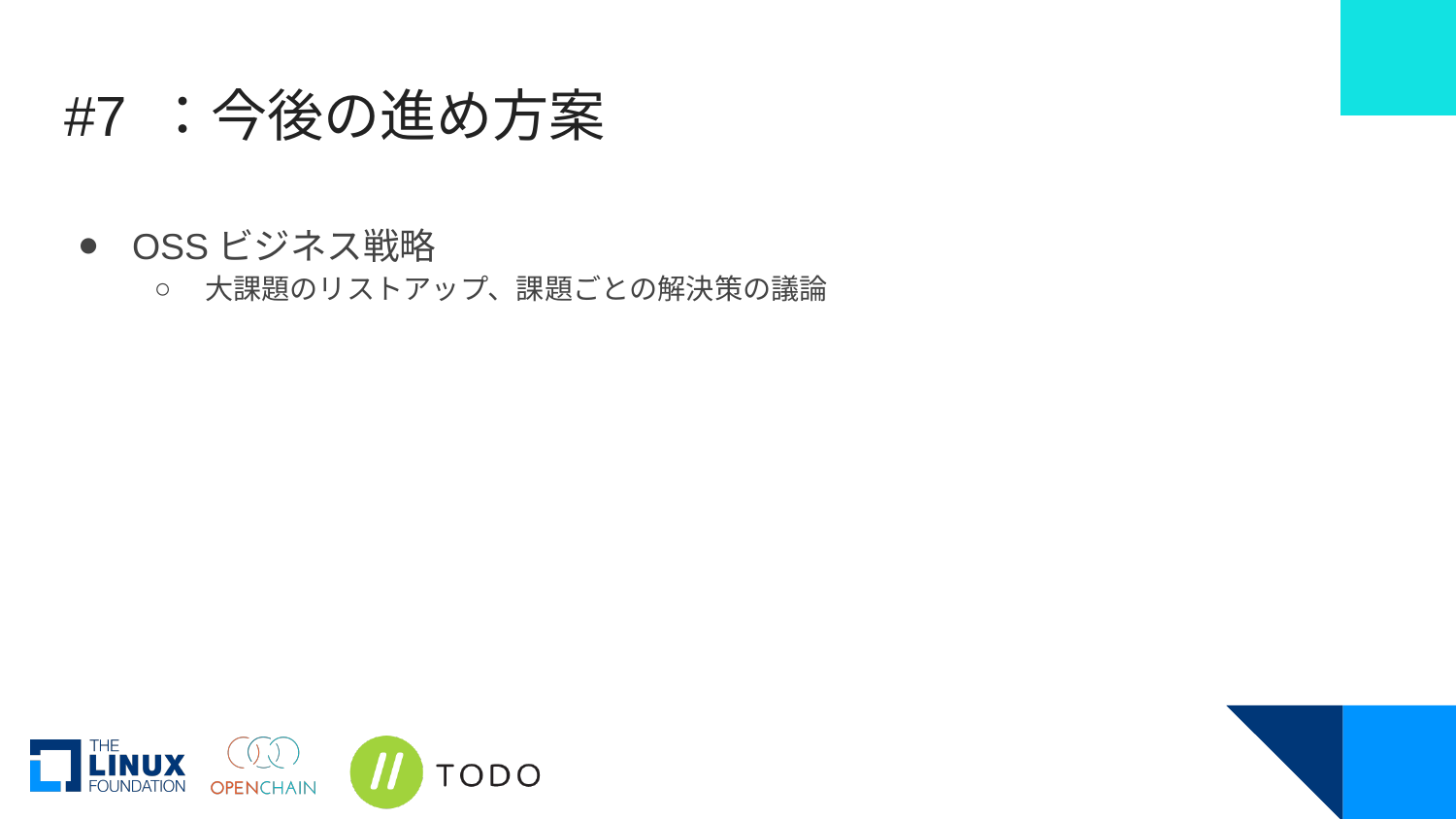

# #7 ：今後の進め方案
OSSビジネス戦略
大課題のリストアップ、課題ごとの解決策の議論